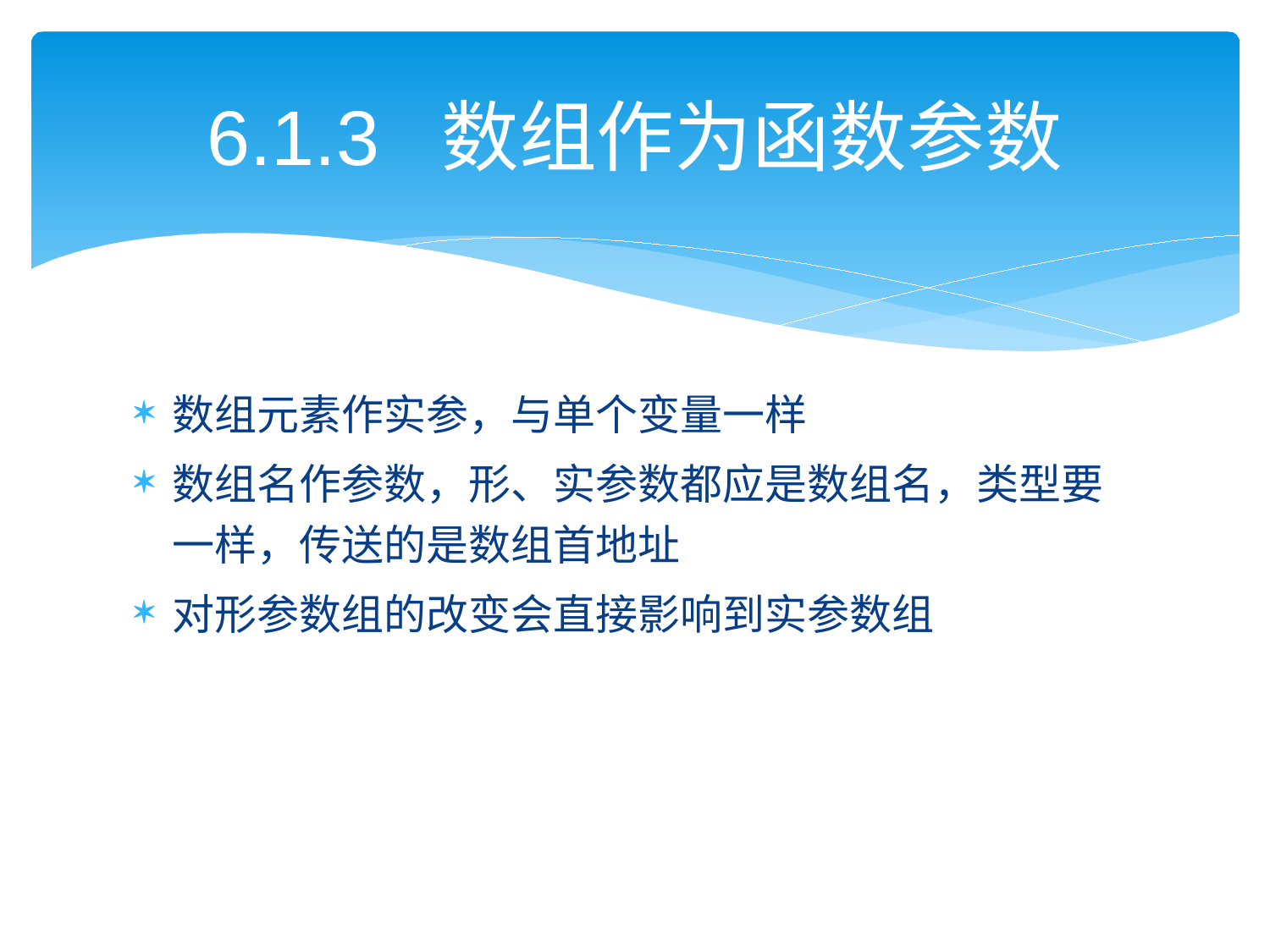

# 6.1.3  数组作为函数参数
数组元素作实参，与单个变量一样
数组名作参数，形、实参数都应是数组名，类型要一样，传送的是数组首地址
对形参数组的改变会直接影响到实参数组